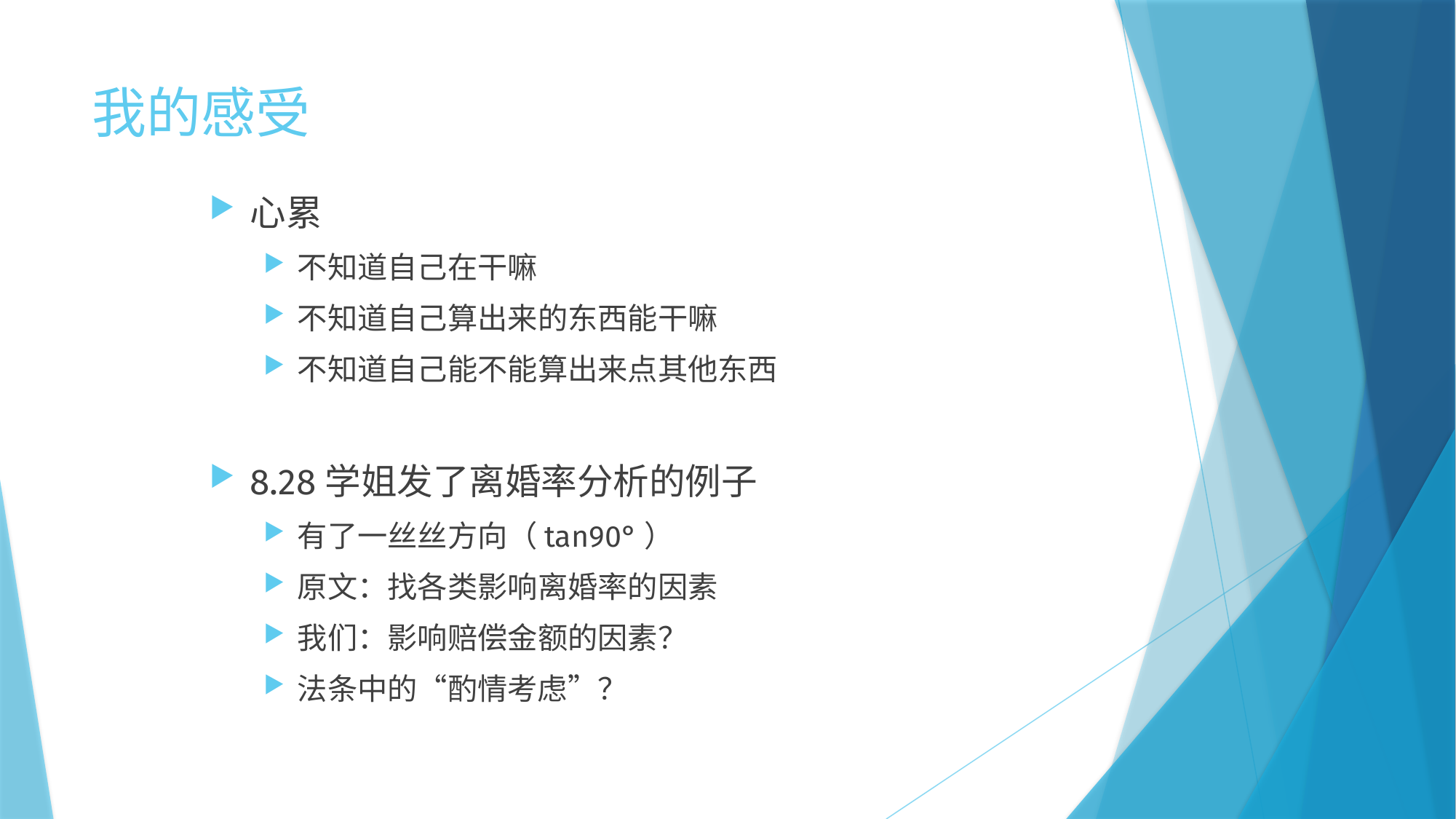

# 我的感受
心累
不知道自己在干嘛
不知道自己算出来的东西能干嘛
不知道自己能不能算出来点其他东西

8.28学姐发了离婚率分析的例子
有了一丝丝方向（tan90°）
原文：找各类影响离婚率的因素
我们：影响赔偿金额的因素？
法条中的“酌情考虑”？